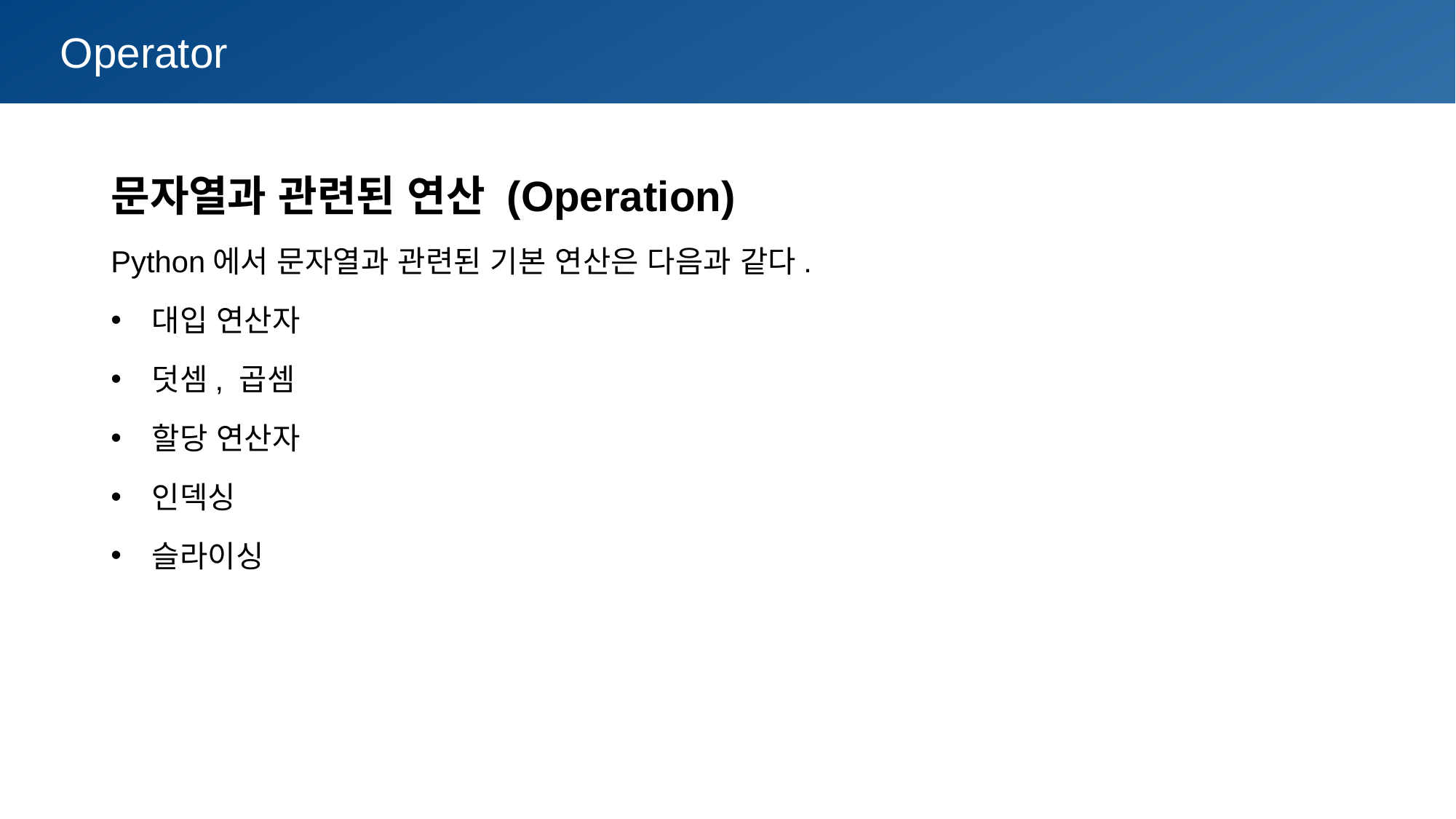

Operator
문자열과 관련된 연산 (Operation)
Python에서 문자열과 관련된 기본 연산은 다음과 같다.
대입 연산자
덧셈, 곱셈
할당 연산자
인덱싱
슬라이싱